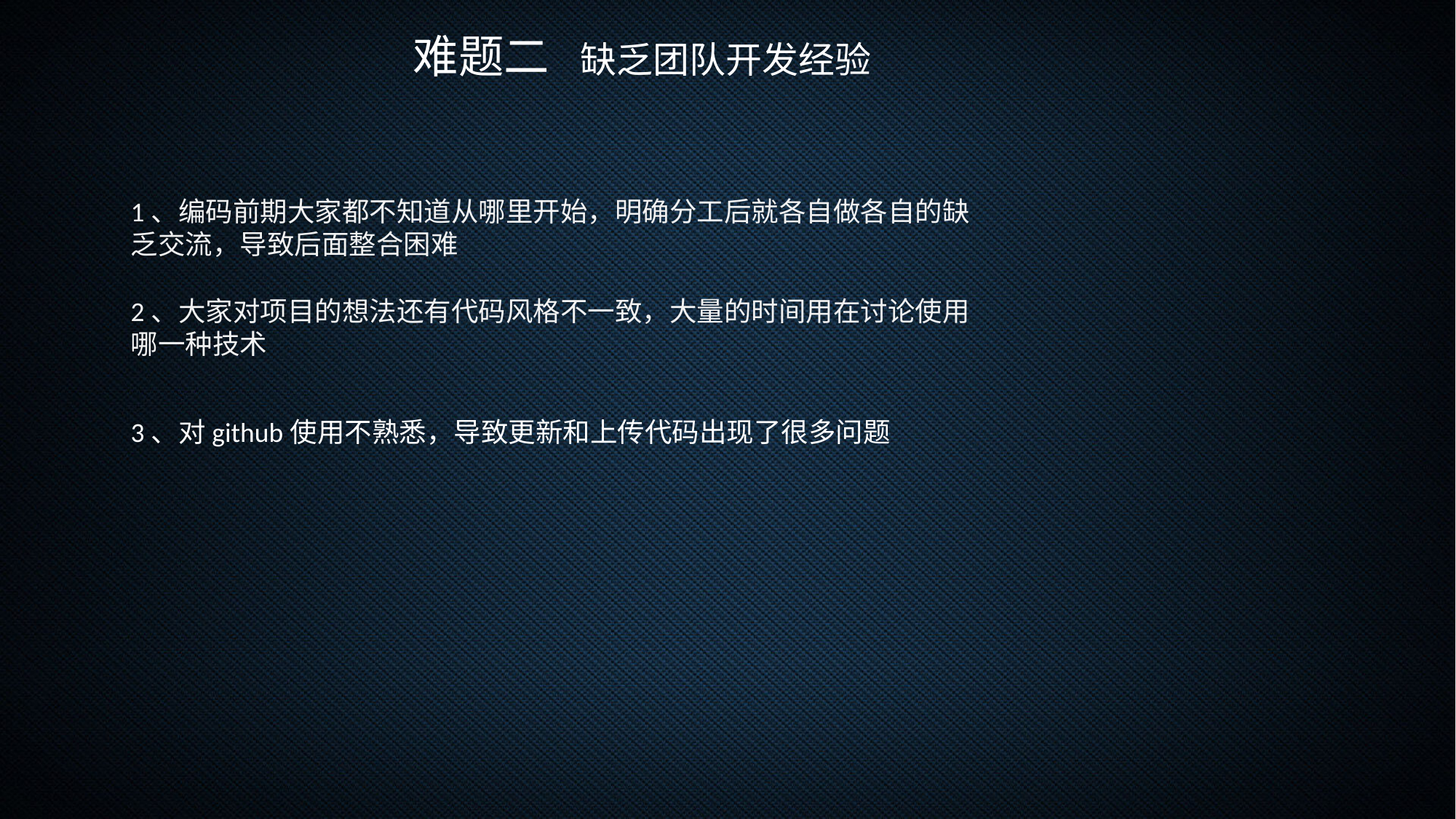

难题二   缺乏团队开发经验
1、编码前期大家都不知道从哪里开始，明确分工后就各自做各自的缺乏交流，导致后面整合困难
2、大家对项目的想法还有代码风格不一致，大量的时间用在讨论使用
哪一种技术
3、对github使用不熟悉，导致更新和上传代码出现了很多问题